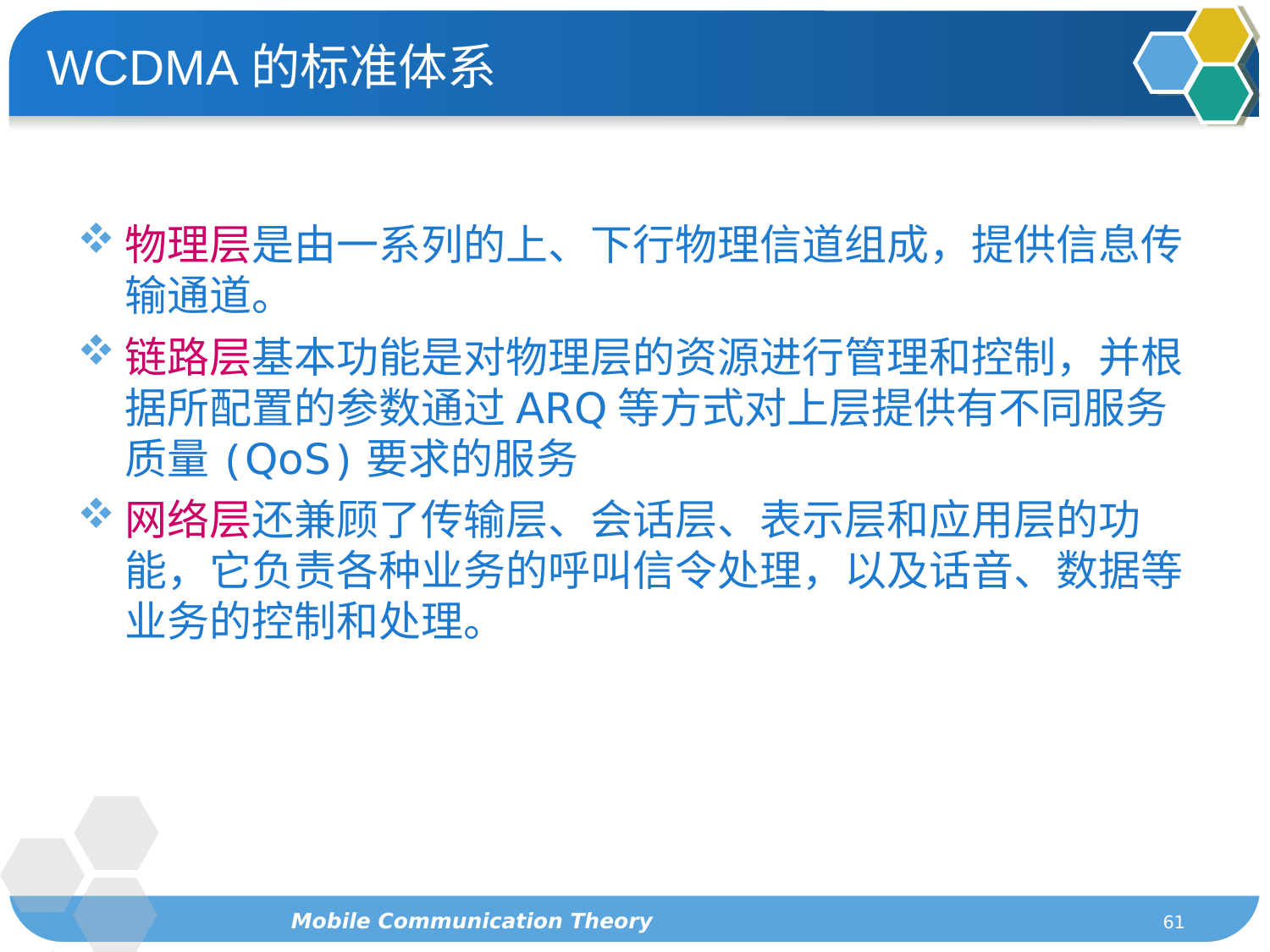

WCDMA的标准体系
物理层是由一系列的上、下行物理信道组成，提供信息传输通道。
链路层基本功能是对物理层的资源进行管理和控制，并根据所配置的参数通过ARQ等方式对上层提供有不同服务质量(QoS)要求的服务
网络层还兼顾了传输层、会话层、表示层和应用层的功能，它负责各种业务的呼叫信令处理，以及话音、数据等业务的控制和处理。
Mobile Communication Theory